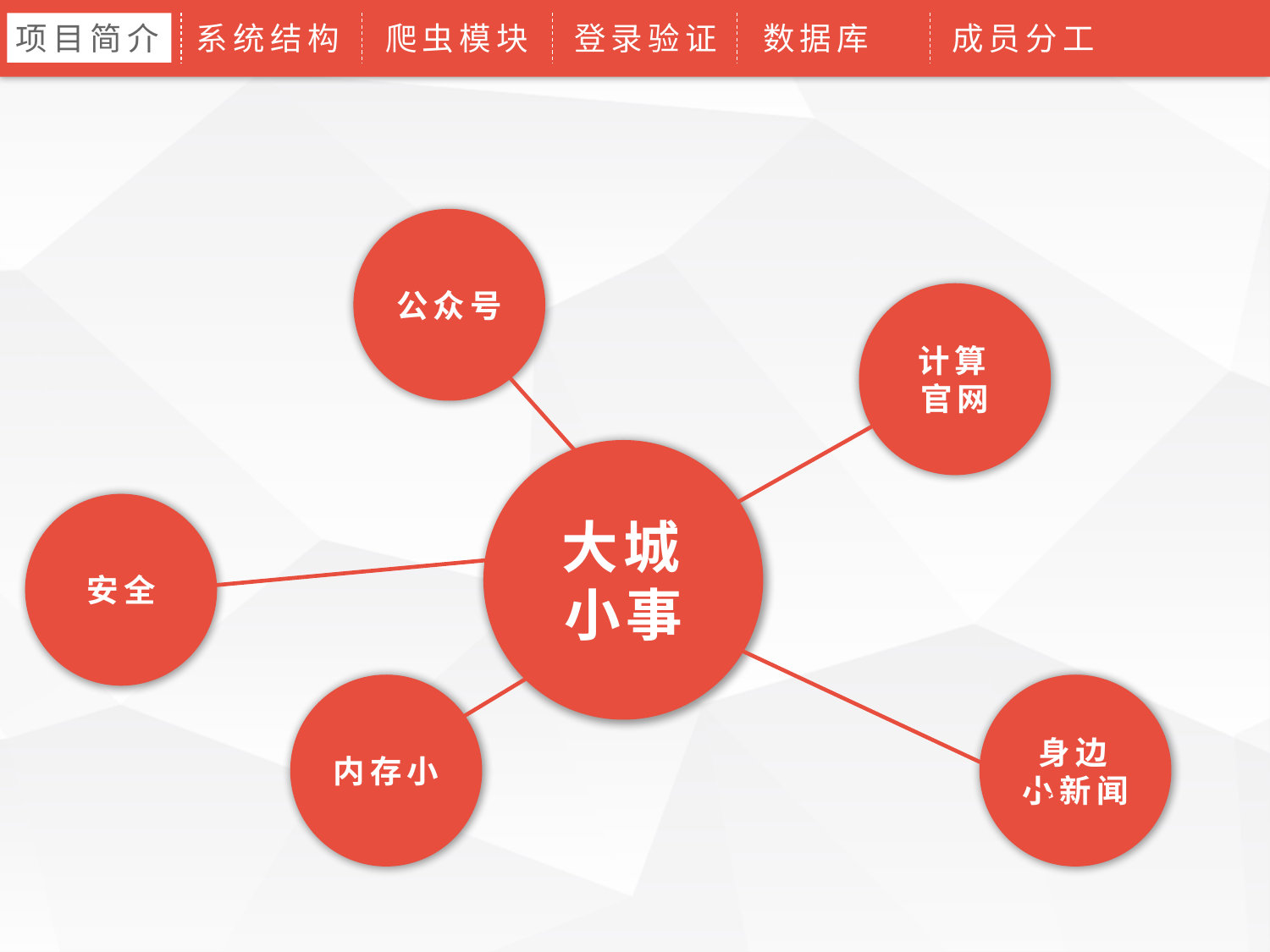

项目简介
系统结构
爬虫模块
登录验证
数据库
成员分工

公众号
计算官网
大城小事
安全
内存小
身边小新闻